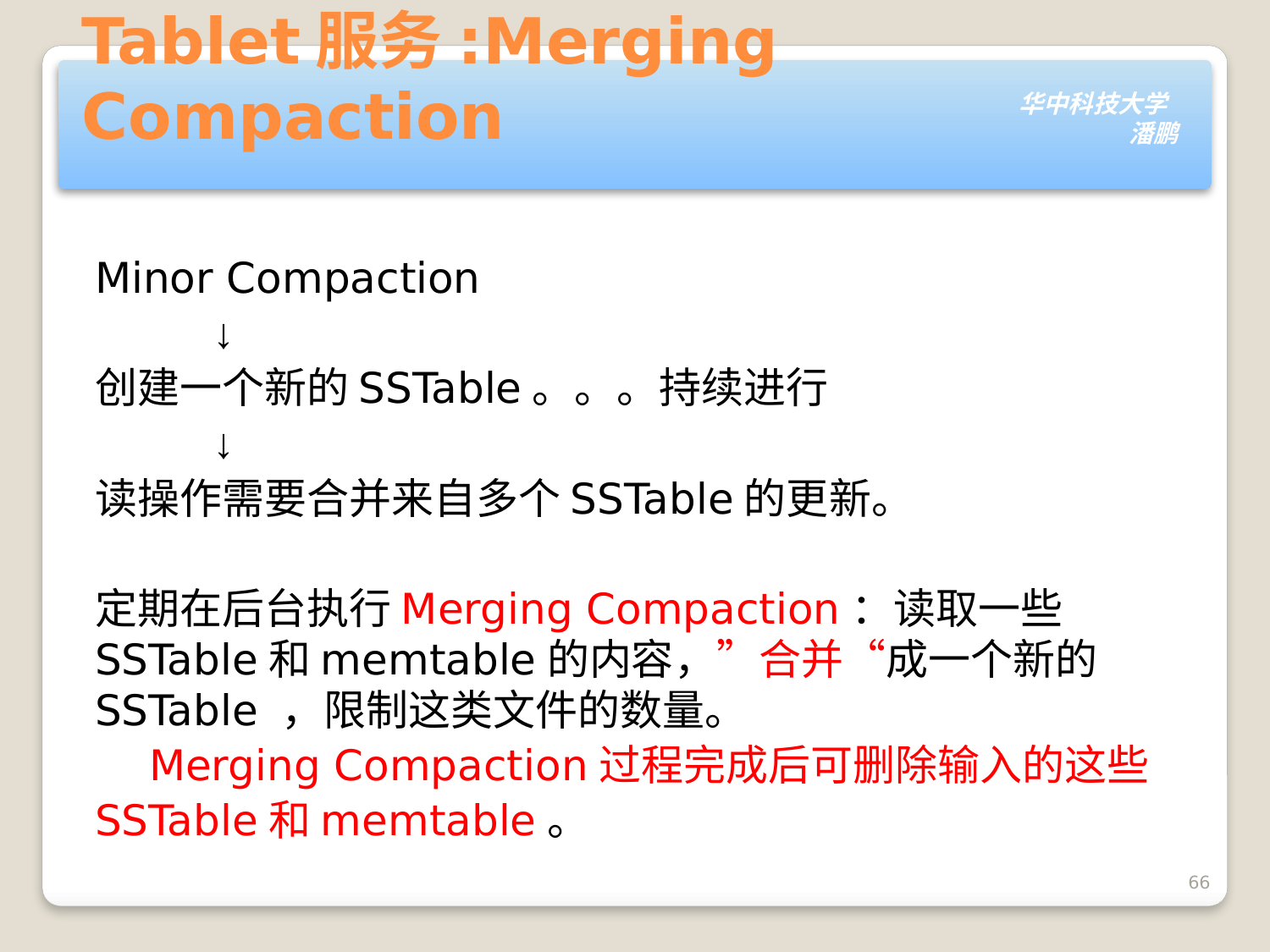

# Tablet服务:Merging Compaction
Minor Compaction
          ↓
创建一个新的SSTable。。。持续进行
          ↓
读操作需要合并来自多个SSTable的更新。

定期在后台执行Merging Compaction：读取一些SSTable和memtable的内容，”合并“成一个新的SSTable ，限制这类文件的数量。
    Merging Compaction过程完成后可删除输入的这些
SSTable和memtable。
66